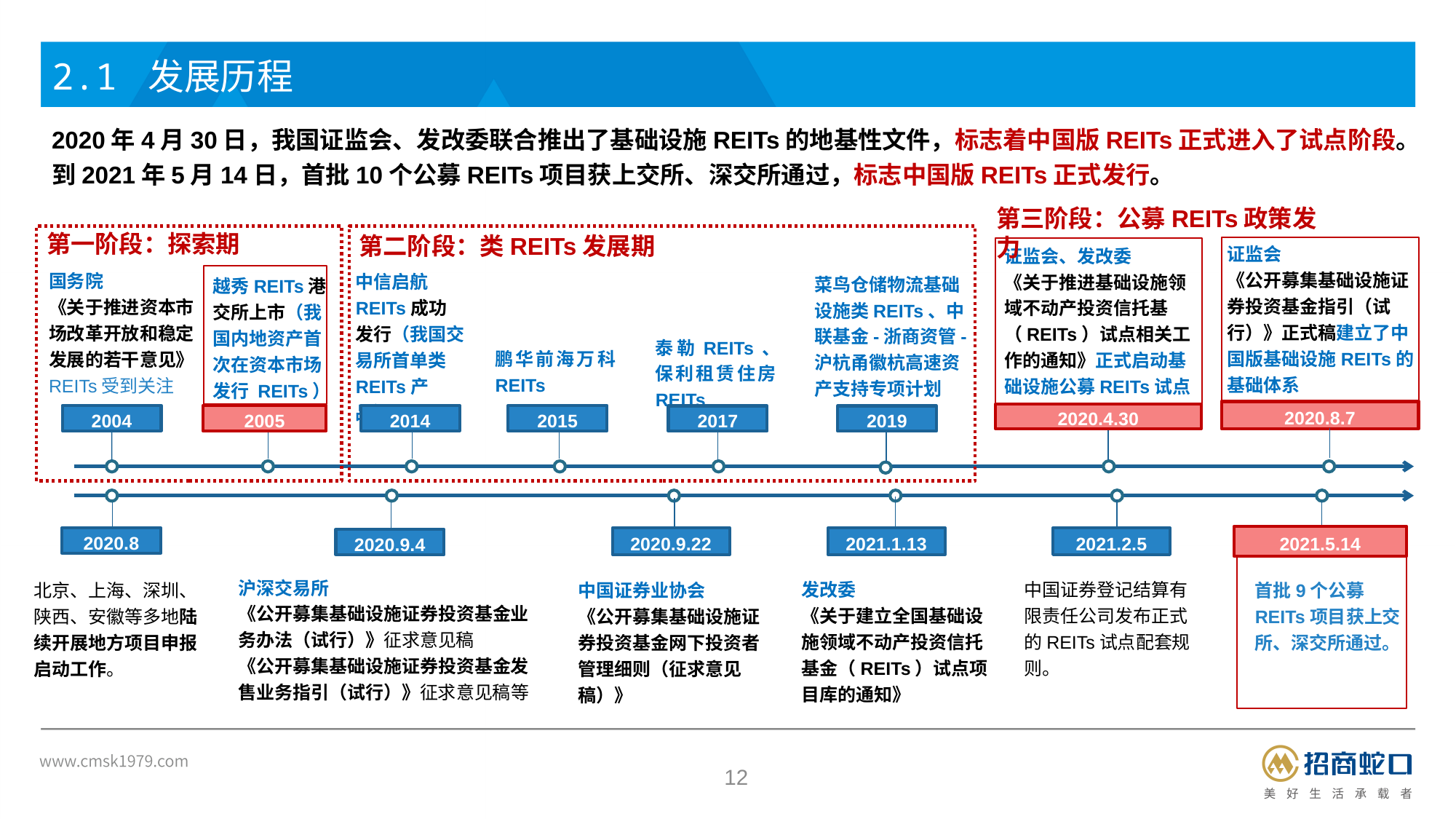

2.1 发展历程
2020年4月30日，我国证监会、发改委联合推出了基础设施REITs的地基性文件，标志着中国版REITs正式进入了试点阶段。到2021年5月14日，首批10个公募REITs项目获上交所、深交所通过，标志中国版REITs正式发行。
第三阶段：公募REITs政策发力
第一阶段：探索期
第二阶段：类REITs发展期

证监会
《公开募集基础设施证券投资基金指引（试行）》正式稿建立了中国版基础设施REITs的基础体系
证监会、发改委
《关于推进基础设施领域不动产投资信托基（REITs）试点相关工作的通知》正式启动基础设施公募REITs试点

国务院
《关于推进资本市场改革开放和稳定发展的若干意见》
REITs受到关注
中信启航REITs成功发行（我国交易所首单类 REITs产品）
菜鸟仓储物流基础设施类REITs、中联基金-浙商资管-沪杭甬徽杭高速资产支持专项计划
越秀REITs港交所上市（我国内地资产首次在资本市场发行 REITs）

泰勒REITs、保利租赁住房REITs
鹏华前海万科REITs
2020.8.7
2020.4.30
2004
2005
2014
2015
2019
2017

2021.5.14
2020.8
2020.9.22
2021.1.13
2021.2.5
2020.9.4

沪深交易所
《公开募集基础设施证券投资基金业务办法（试行）》征求意见稿
《公开募集基础设施证券投资基金发售业务指引（试行）》征求意见稿等
发改委
《关于建立全国基础设施领域不动产投资信托基金（REITs）试点项目库的通知》
中国证券登记结算有限责任公司发布正式的REITs试点配套规则。
北京、上海、深圳、陕西、安徽等多地陆续开展地方项目申报启动工作。
中国证券业协会
《公开募集基础设施证券投资基金网下投资者管理细则（征求意见稿）》
首批9个公募REITs项目获上交所、深交所通过。